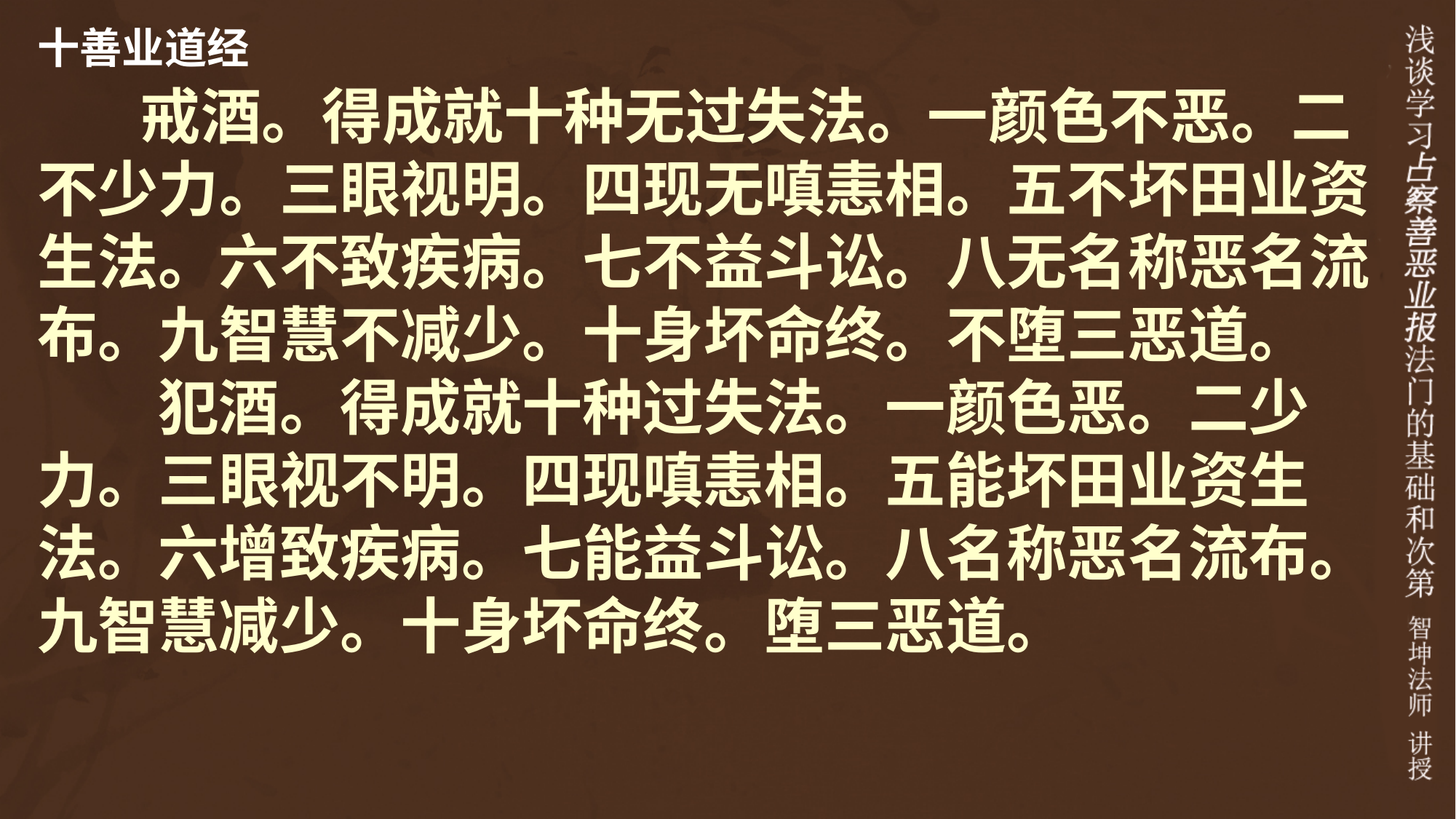

# 十善业道经
　　戒酒。得成就十种无过失法。一颜色不恶。二不少力。三眼视明。四现无嗔恚相。五不坏田业资生法。六不致疾病。七不益斗讼。八无名称恶名流布。九智慧不减少。十身坏命终。不堕三恶道。
　　犯酒。得成就十种过失法。一颜色恶。二少力。三眼视不明。四现嗔恚相。五能坏田业资生法。六增致疾病。七能益斗讼。八名称恶名流布。九智慧减少。十身坏命终。堕三恶道。